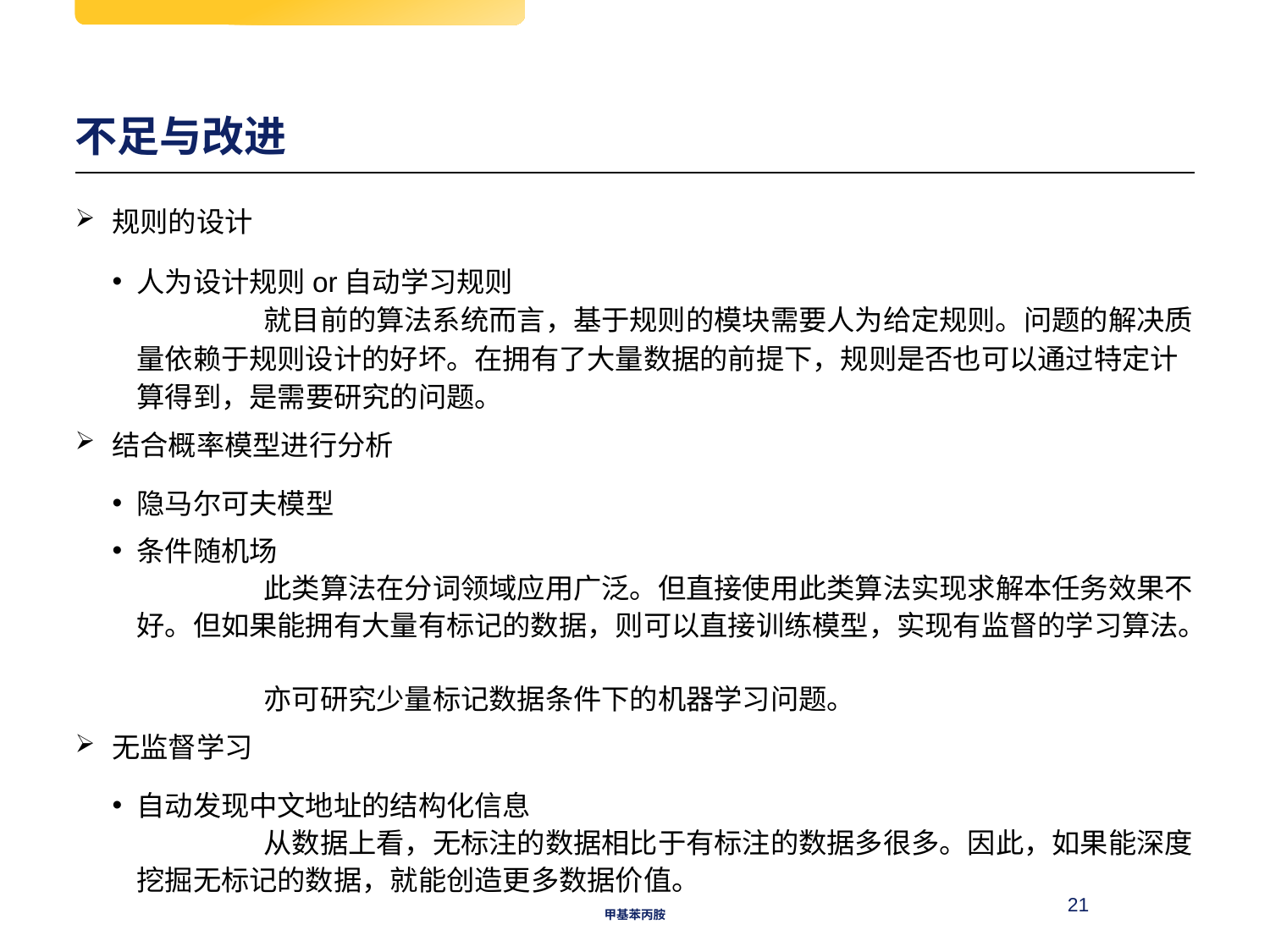

# 不足与改进
规则的设计
人为设计规则or自动学习规则
	就目前的算法系统而言，基于规则的模块需要人为给定规则。问题的解决质量依赖于规则设计的好坏。在拥有了大量数据的前提下，规则是否也可以通过特定计算得到，是需要研究的问题。
结合概率模型进行分析
隐马尔可夫模型
条件随机场
	此类算法在分词领域应用广泛。但直接使用此类算法实现求解本任务效果不好。但如果能拥有大量有标记的数据，则可以直接训练模型，实现有监督的学习算法。
	亦可研究少量标记数据条件下的机器学习问题。
无监督学习
自动发现中文地址的结构化信息
	从数据上看，无标注的数据相比于有标注的数据多很多。因此，如果能深度挖掘无标记的数据，就能创造更多数据价值。